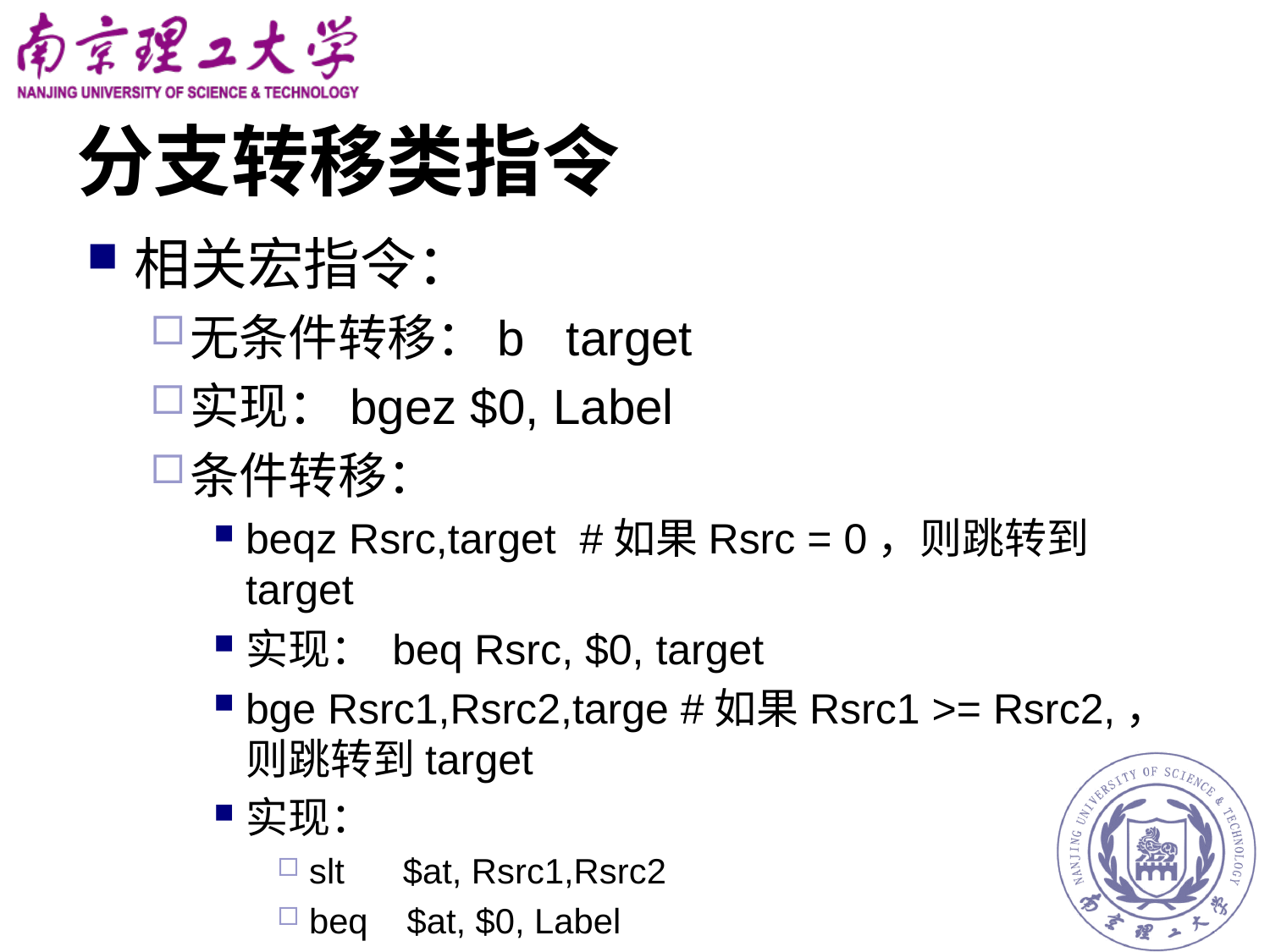

# 分支转移类指令
相关宏指令：
无条件转移：b   target
实现：bgez $0, Label
条件转移：
beqz Rsrc,target  #如果Rsrc = 0，则跳转到target
实现： beq Rsrc, $0, target
bge Rsrc1,Rsrc2,targe #如果Rsrc1 >= Rsrc2,，则跳转到target
实现：
slt      $at, Rsrc1,Rsrc2
beq    $at, $0, Label